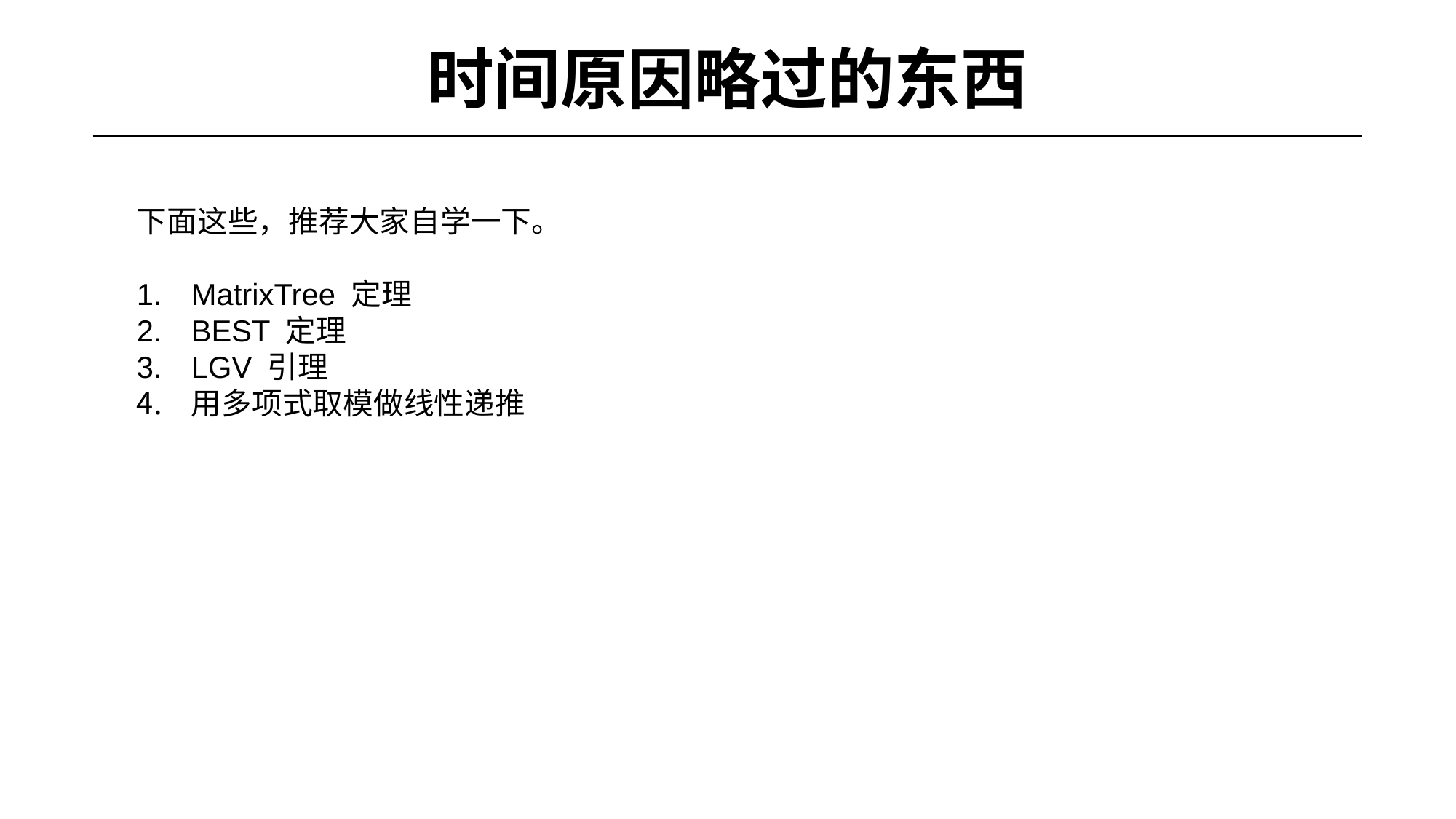

# 时间原因略过的东西
下面这些，推荐大家自学一下。

MatrixTree 定理
BEST 定理
LGV 引理
用多项式取模做线性递推